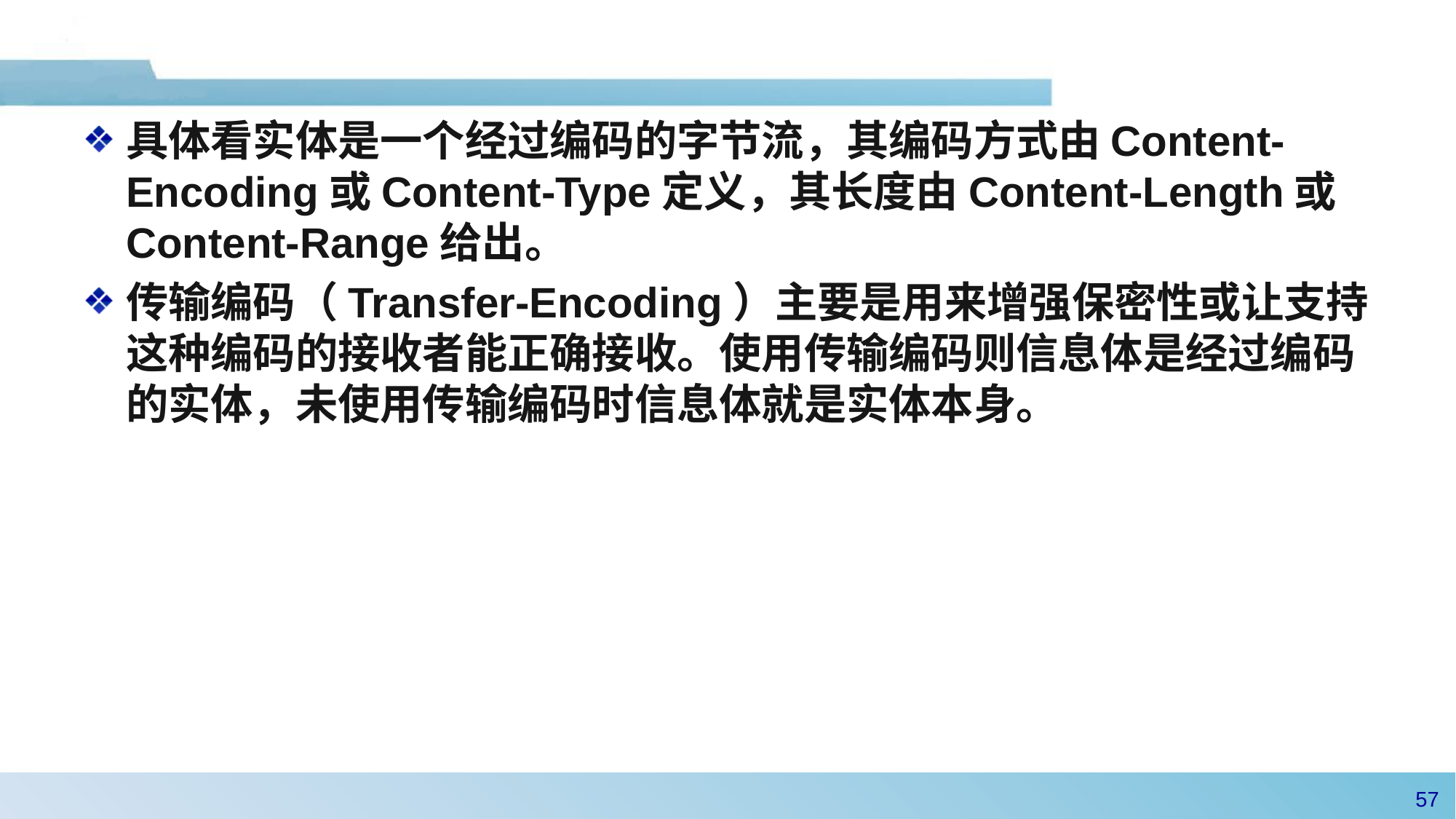

具体看实体是一个经过编码的字节流，其编码方式由Content-Encoding或Content-Type定义，其长度由Content-Length或Content-Range给出。
传输编码（Transfer-Encoding）主要是用来增强保密性或让支持这种编码的接收者能正确接收。使用传输编码则信息体是经过编码的实体，未使用传输编码时信息体就是实体本身。

57